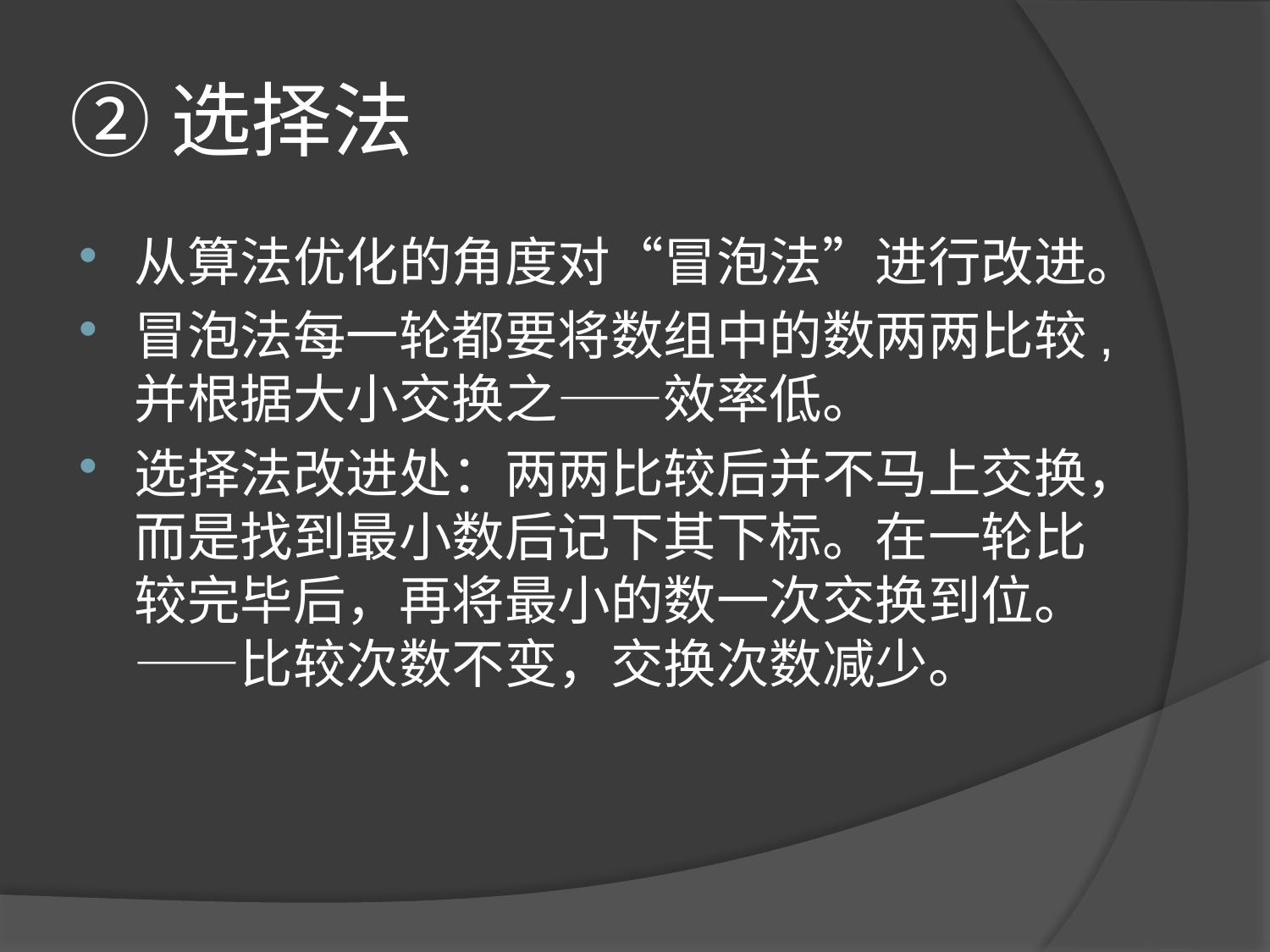

# ②选择法
从算法优化的角度对“冒泡法”进行改进。
冒泡法每一轮都要将数组中的数两两比较,并根据大小交换之——效率低。
选择法改进处：两两比较后并不马上交换，而是找到最小数后记下其下标。在一轮比较完毕后，再将最小的数一次交换到位。——比较次数不变，交换次数减少。